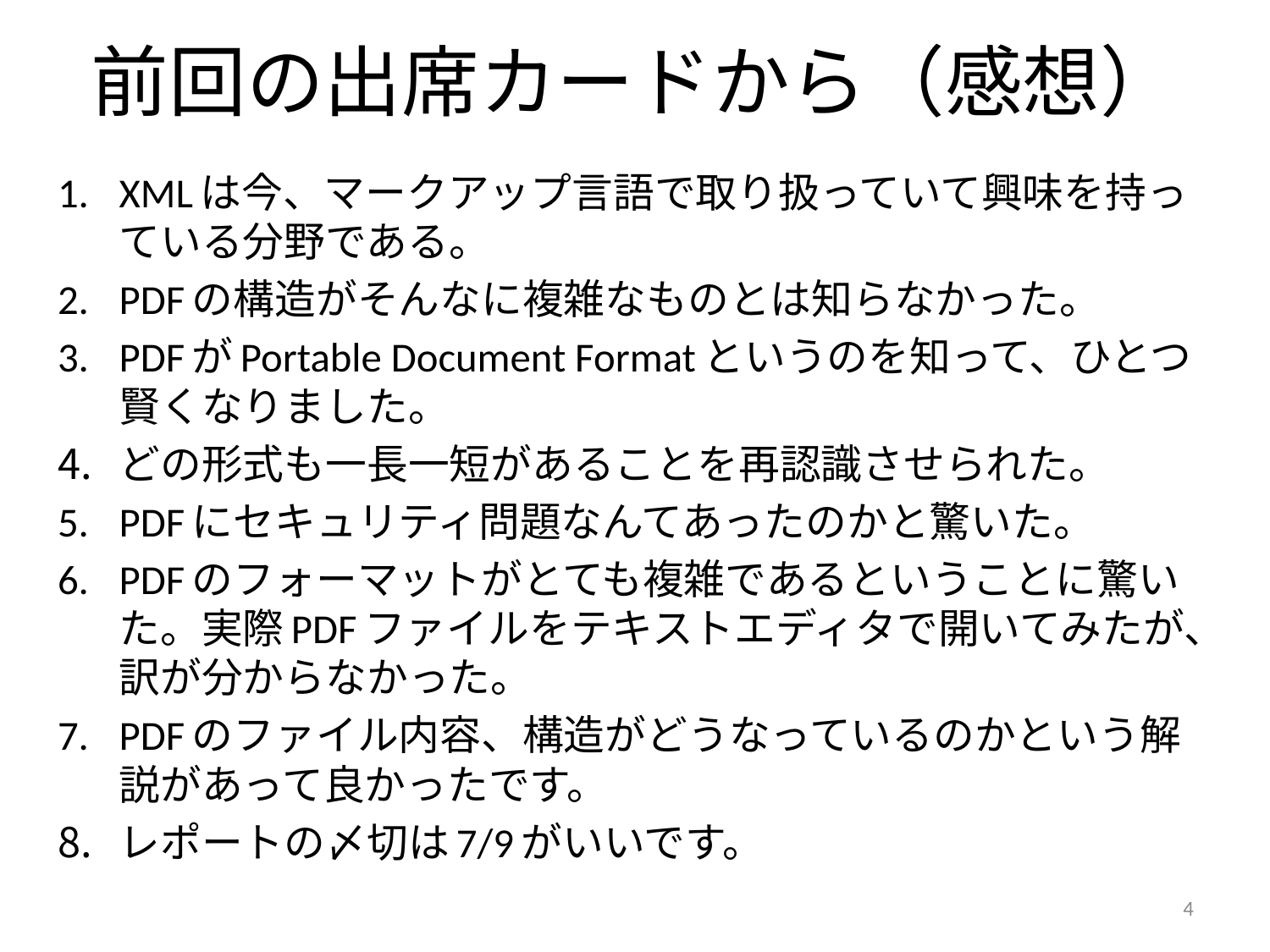

# 前回の出席カードから（感想）
XMLは今、マークアップ言語で取り扱っていて興味を持っている分野である。
PDFの構造がそんなに複雑なものとは知らなかった。
PDFがPortable Document Formatというのを知って、ひとつ賢くなりました。
どの形式も一長一短があることを再認識させられた。
PDFにセキュリティ問題なんてあったのかと驚いた。
PDFのフォーマットがとても複雑であるということに驚いた。実際PDFファイルをテキストエディタで開いてみたが、訳が分からなかった。
PDFのファイル内容、構造がどうなっているのかという解説があって良かったです。
レポートの〆切は7/9がいいです。
4